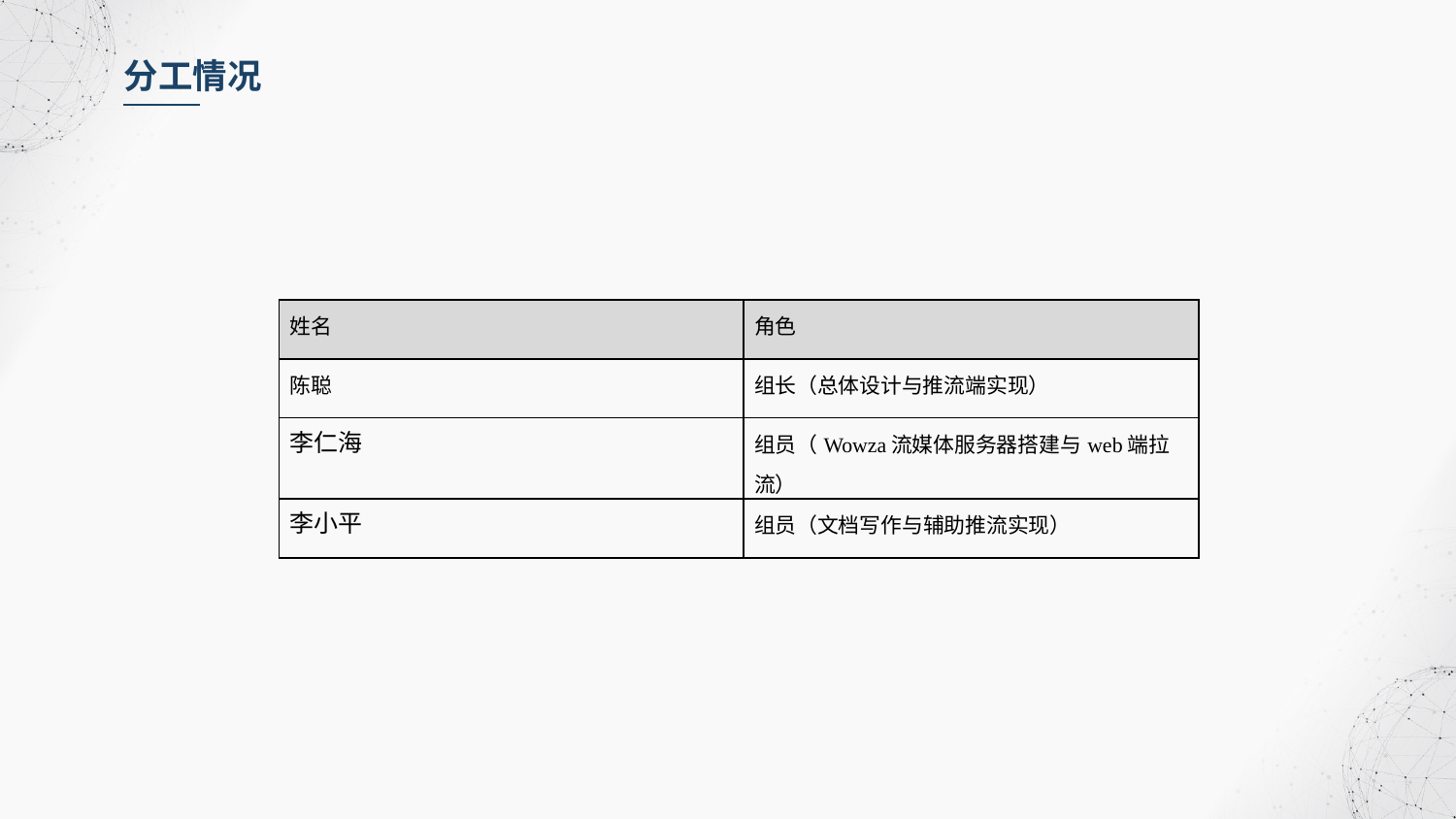

分工情况
| 姓名 | 角色 |
| --- | --- |
| 陈聪 | 组长（总体设计与推流端实现） |
| 李仁海 | 组员（Wowza流媒体服务器搭建与web端拉流） |
| 李小平 | 组员（文档写作与辅助推流实现） |